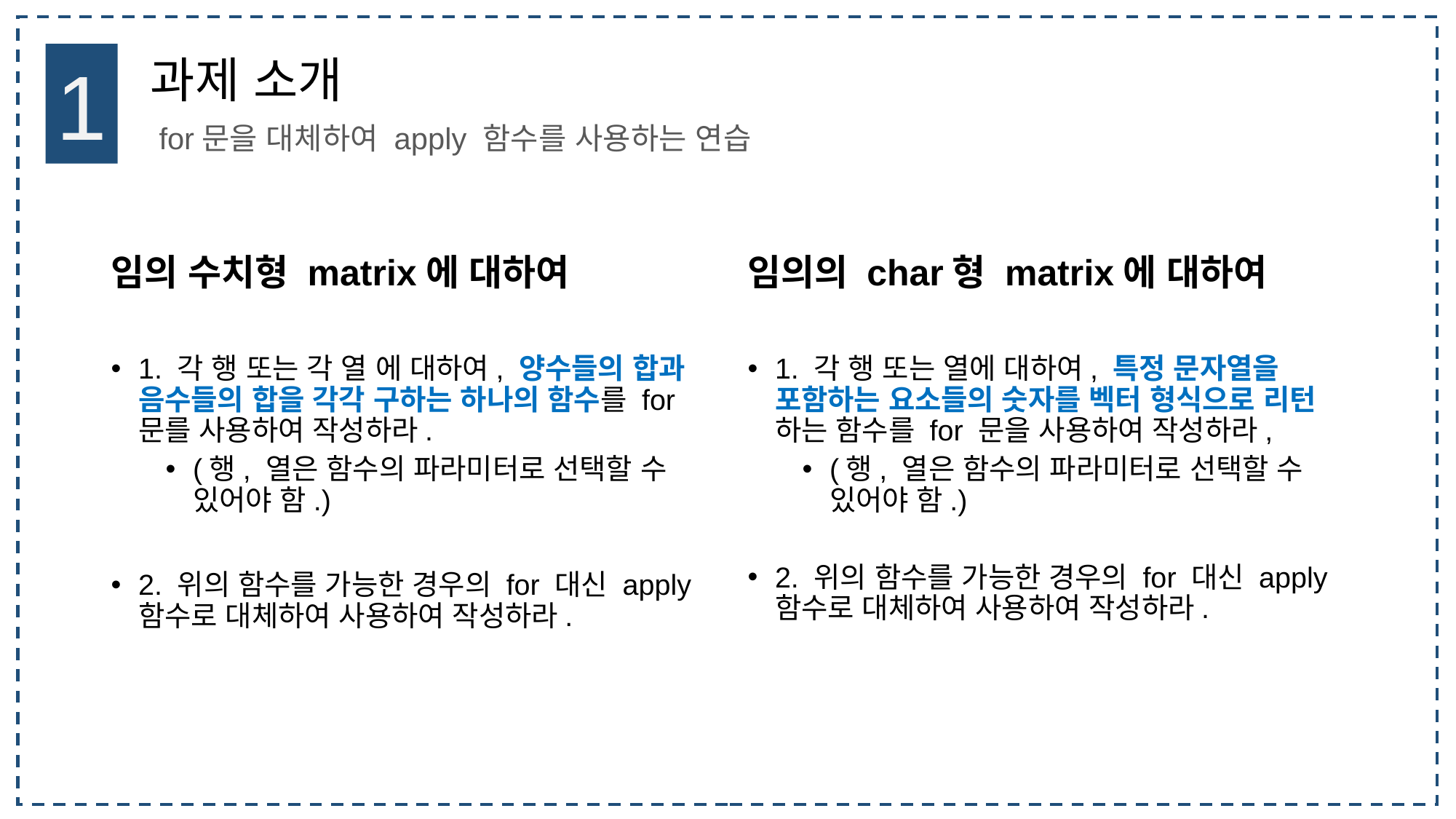

1
과제 소개
for문을 대체하여 apply 함수를 사용하는 연습
임의 수치형 matrix에 대하여
임의의 char형 matrix에 대하여

1. 각 행 또는 각 열 에 대하여, 양수들의 합과 음수들의 합을 각각 구하는 하나의 함수를 for 문를 사용하여 작성하라.
(행, 열은 함수의 파라미터로 선택할 수 있어야 함.)

2. 위의 함수를 가능한 경우의 for 대신 apply 함수로 대체하여 사용하여 작성하라.

1. 각 행 또는 열에 대하여, 특정 문자열을 포함하는 요소들의 숫자를 벡터 형식으로 리턴 하는 함수를 for 문을 사용하여 작성하라,
(행, 열은 함수의 파라미터로 선택할 수 있어야 함.)
2. 위의 함수를 가능한 경우의 for 대신 apply 함수로 대체하여 사용하여 작성하라.